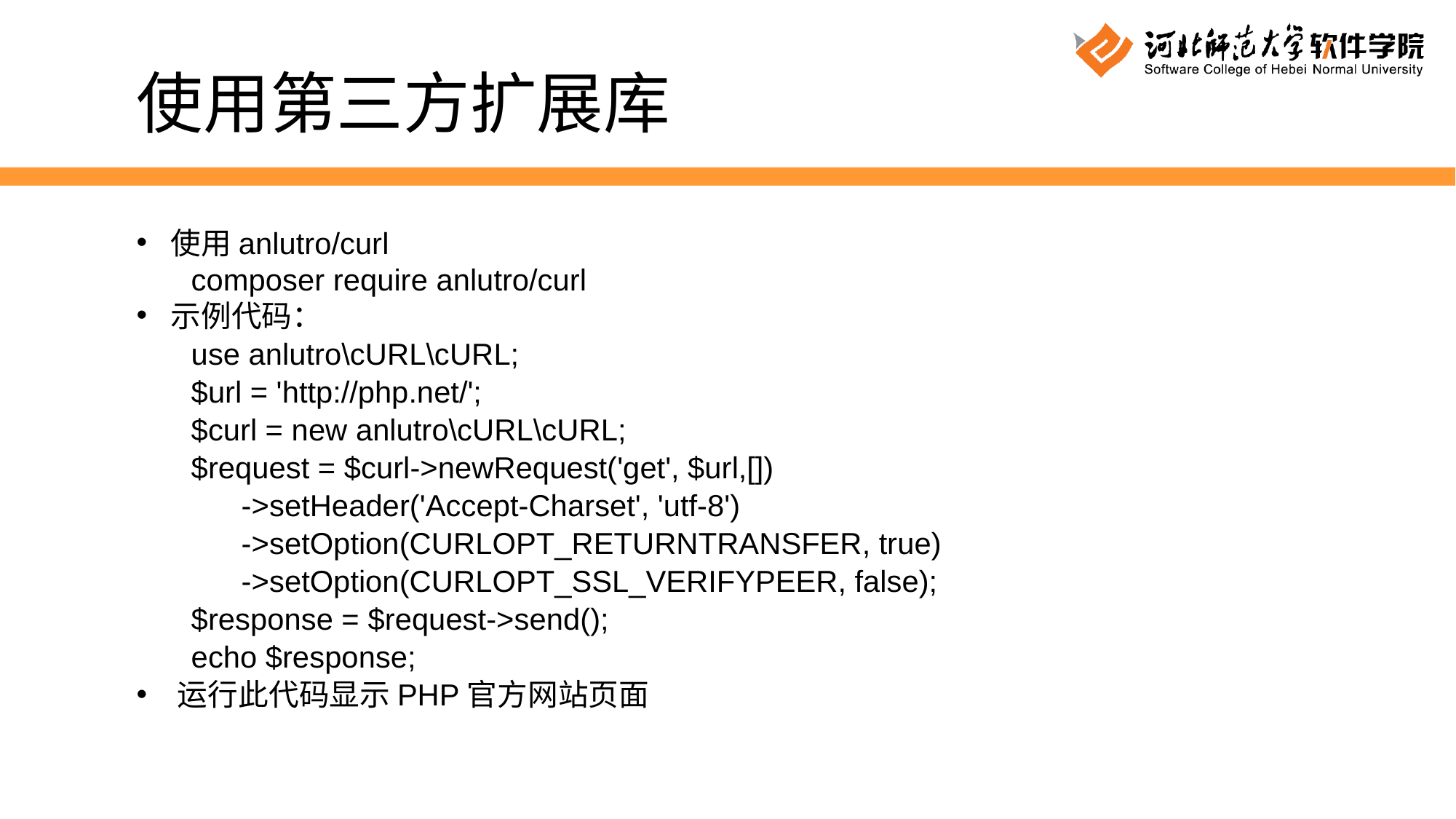

使用第三方扩展库
使用anlutro/curl
composer require anlutro/curl
示例代码：
use anlutro\cURL\cURL;
$url = 'http://php.net/';
$curl = new anlutro\cURL\cURL;
$request = $curl->newRequest('get', $url,[])
      ->setHeader('Accept-Charset', 'utf-8')
      ->setOption(CURLOPT_RETURNTRANSFER, true)
      ->setOption(CURLOPT_SSL_VERIFYPEER, false);
$response = $request->send();
echo $response;
运行此代码显示PHP官方网站页面